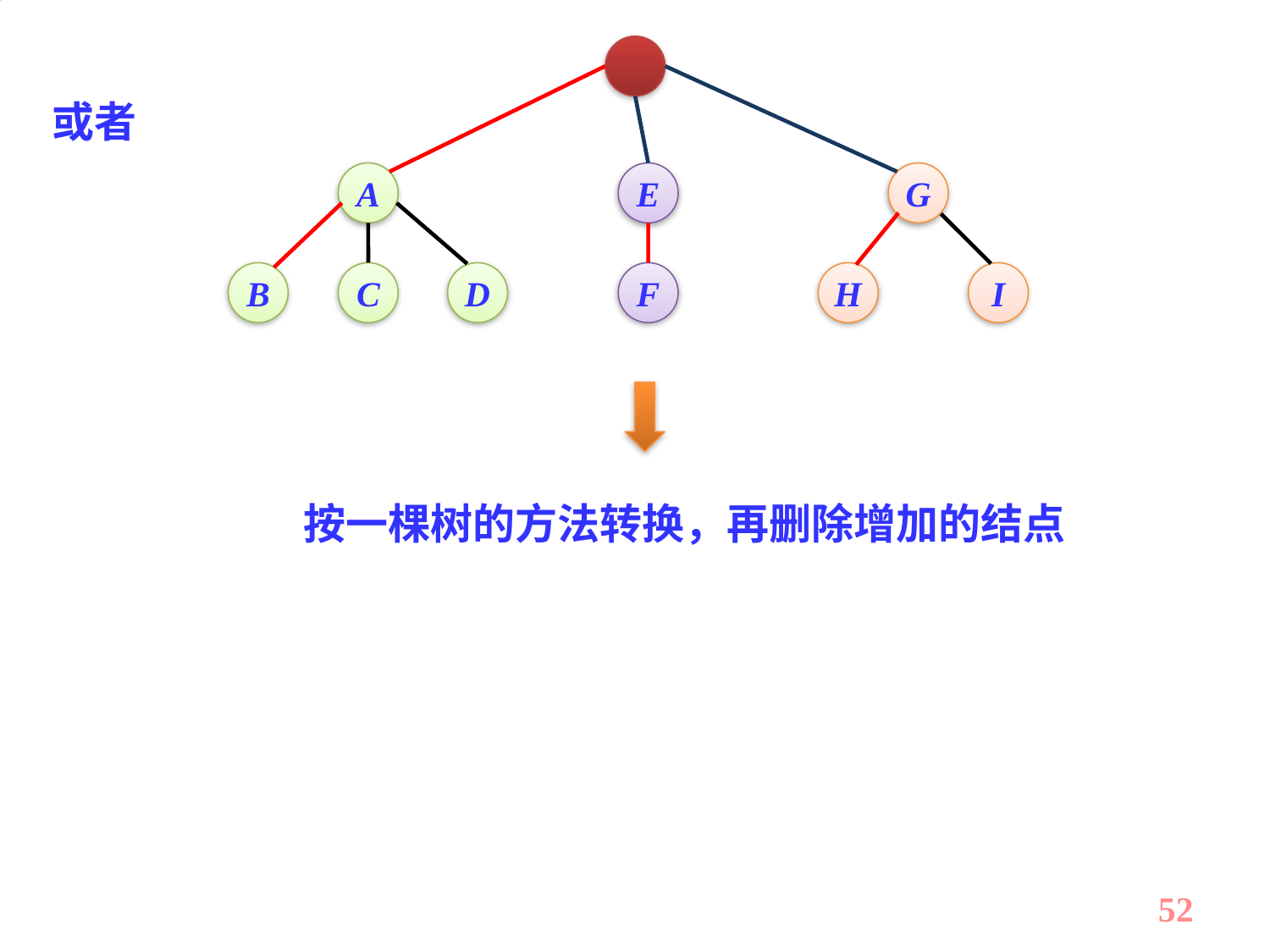

或者
A
E
G

B
C
D
F
H
I

按一棵树的方法转换，再删除增加的结点
52